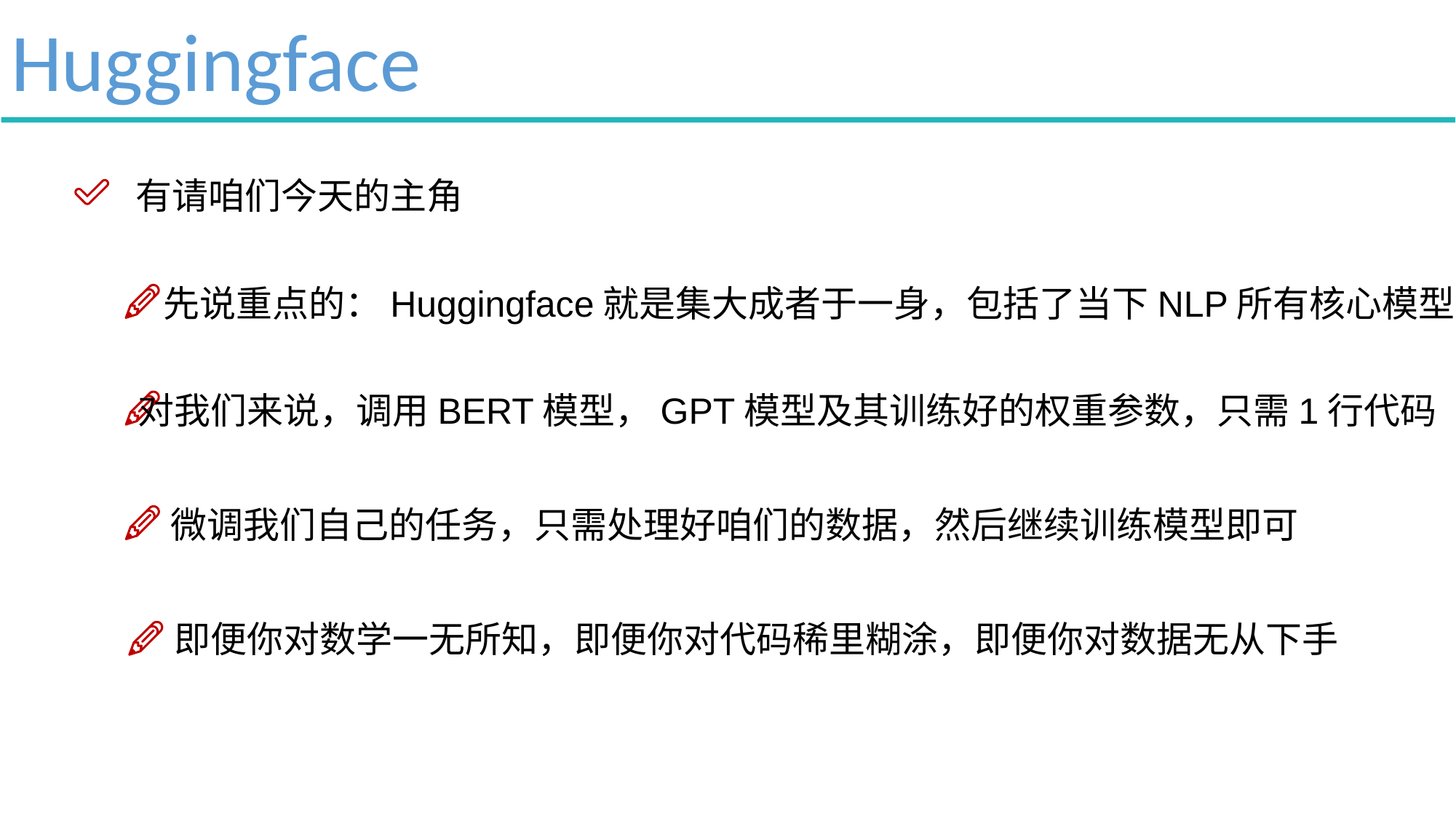

Huggingface
有请咱们今天的主角

先说重点的：Huggingface就是集大成者于一身，包括了当下NLP所有核心模型

对我们来说，调用BERT模型，GPT模型及其训练好的权重参数，只需1行代码

微调我们自己的任务，只需处理好咱们的数据，然后继续训练模型即可

即便你对数学一无所知，即便你对代码稀里糊涂，即便你对数据无从下手